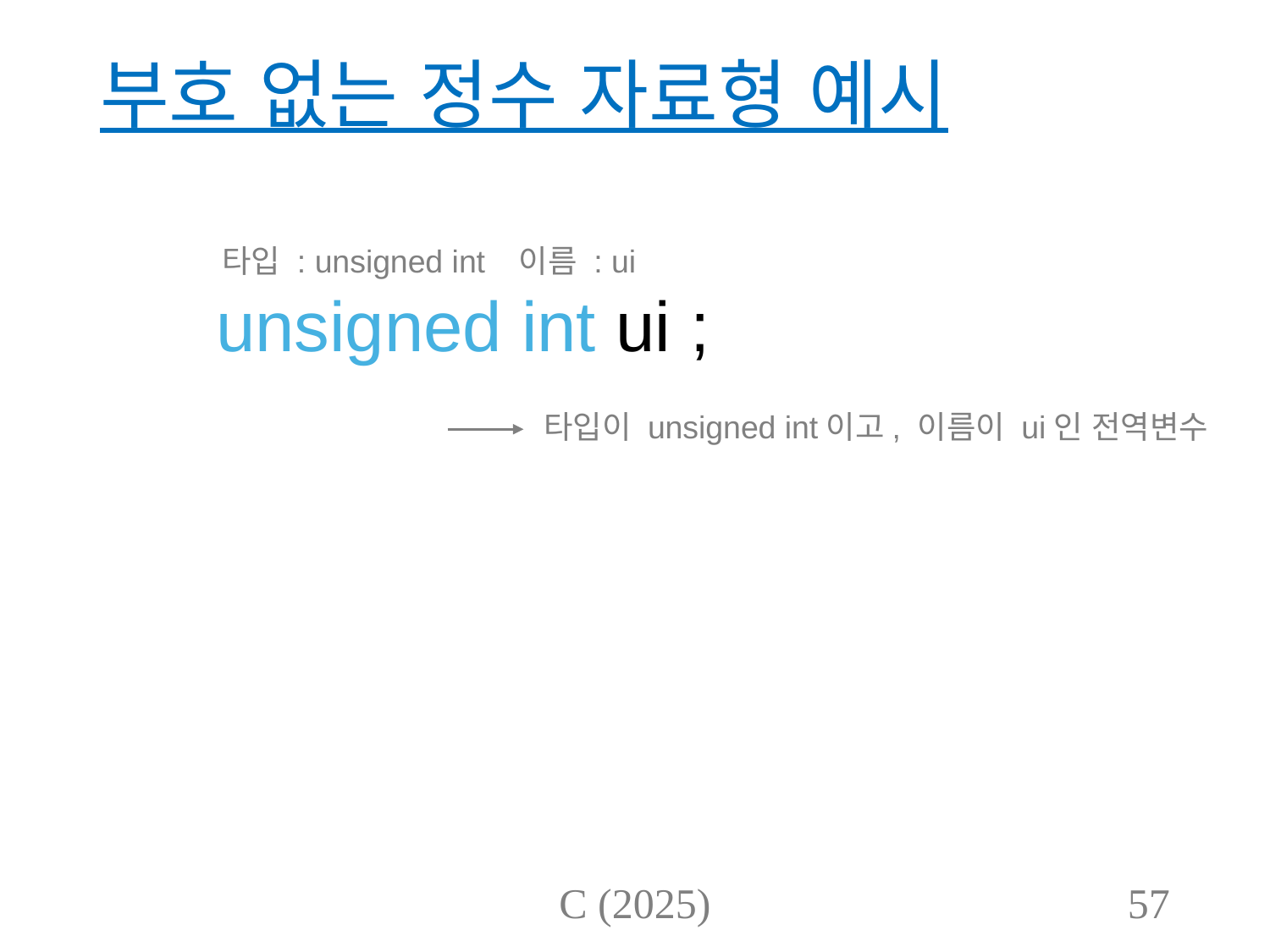

# 부호 없는 정수 자료형 예시
이름 : ui
타입 : unsigned int
unsigned int ui ;
타입이 unsigned int이고, 이름이 ui인 전역변수
C (2025)
57